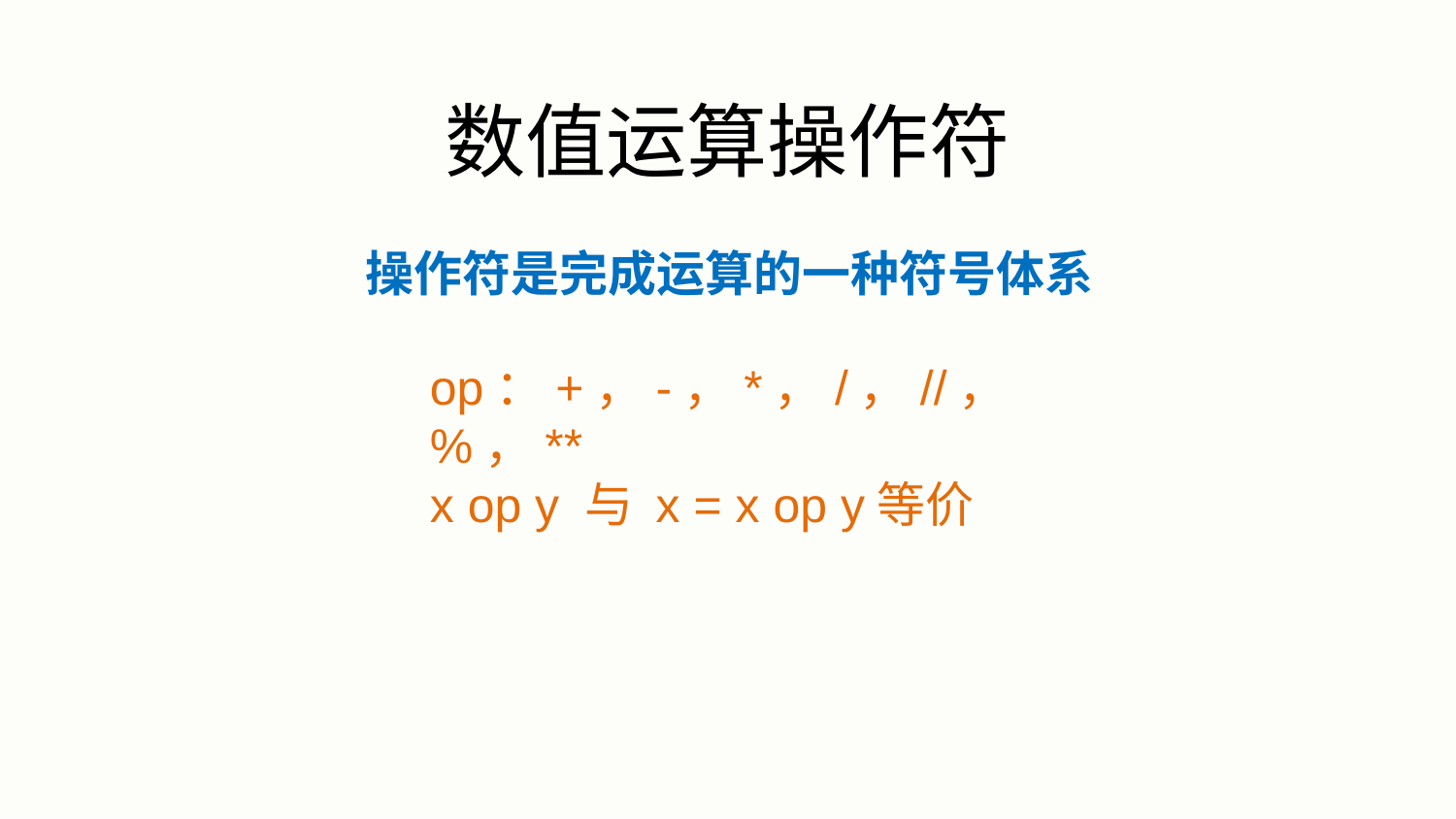

# 数值运算操作符
操作符是完成运算的一种符号体系
op：+，-，*，/，//，%，**
x op y 与 x = x op y等价